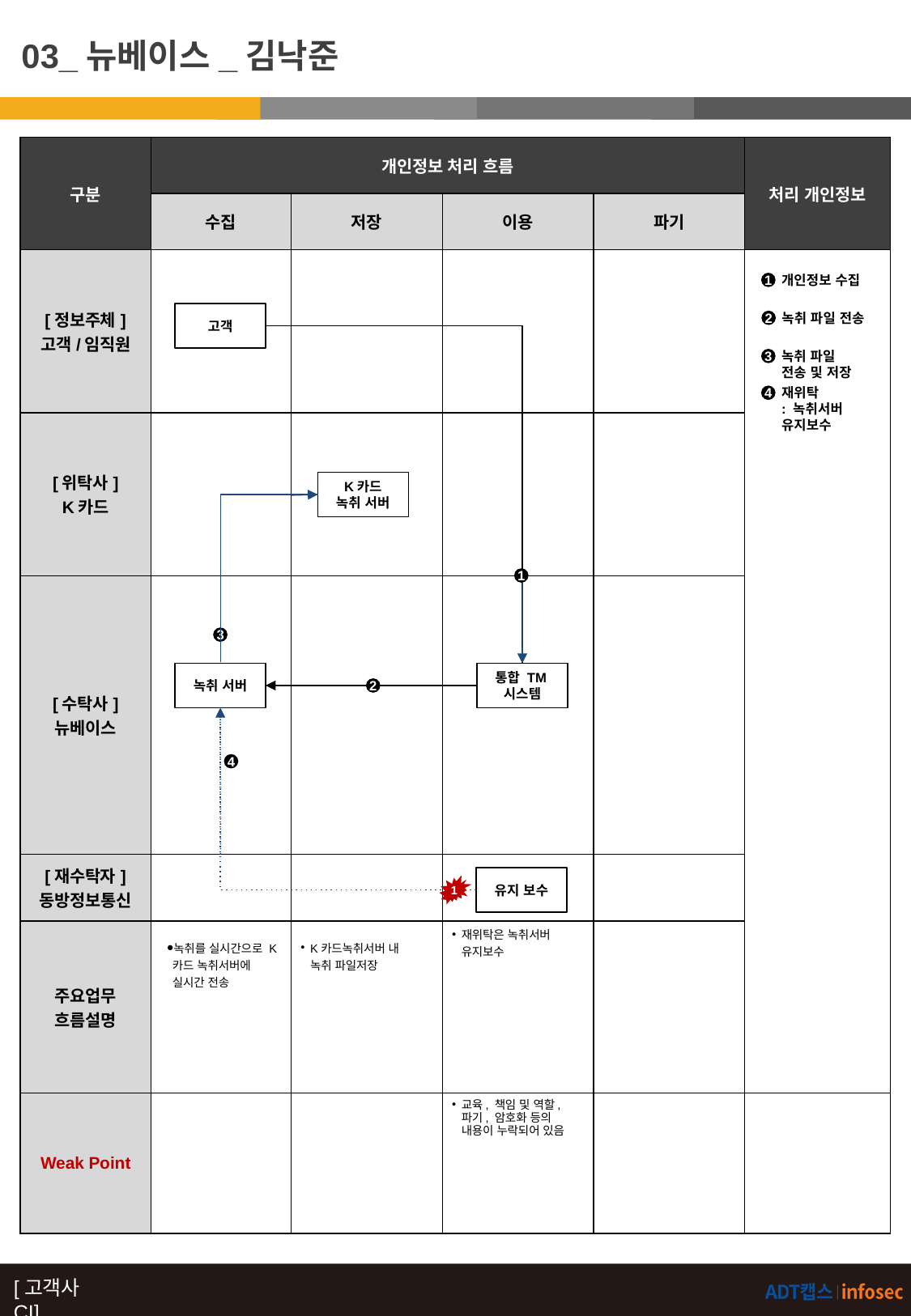

03_뉴베이스_김낙준
| 구분 | 개인정보 처리 흐름 |  |  |  | 처리 개인정보 |
| --- | --- | --- | --- | --- | --- |
|  | 수집 | 저장 | 이용 | 파기 |  |
| [정보주체] 고객/임직원 |  |  |  |  |  |
| [위탁사] K카드 |  |  |  |  |  |
| [수탁사] 뉴베이스 |  |  |  |  |  |
| [재수탁자] 동방정보통신 |  |  |  |  |  |
| 주요업무 흐름설명 | 녹취를 실시간으로 K카드 녹취서버에 실시간 전송 | K카드녹취서버 내 녹취 파일저장 | 재위탁은 녹취서버 유지보수 |  |  |
| Weak Point |  |  | 교육, 책임 및 역할, 파기, 암호화 등의 내용이 누락되어 있음 |  |  |
개인정보 제공
1
개인정보 수집
1
업무 수행
2
녹취 파일 전송
2
고객
개인정보 수집
3
녹취 파일
전송 및 저장
3
녹취 파일 저장
4
재위탁
: 녹취서버   유지보수
4
재위탁
: 우편물 발송
5
개인정보 및
녹취 파일 파기
6
K카드
녹취 서버
1
3
통합 TM시스템
녹취 서버
2
4
유지 보수
1